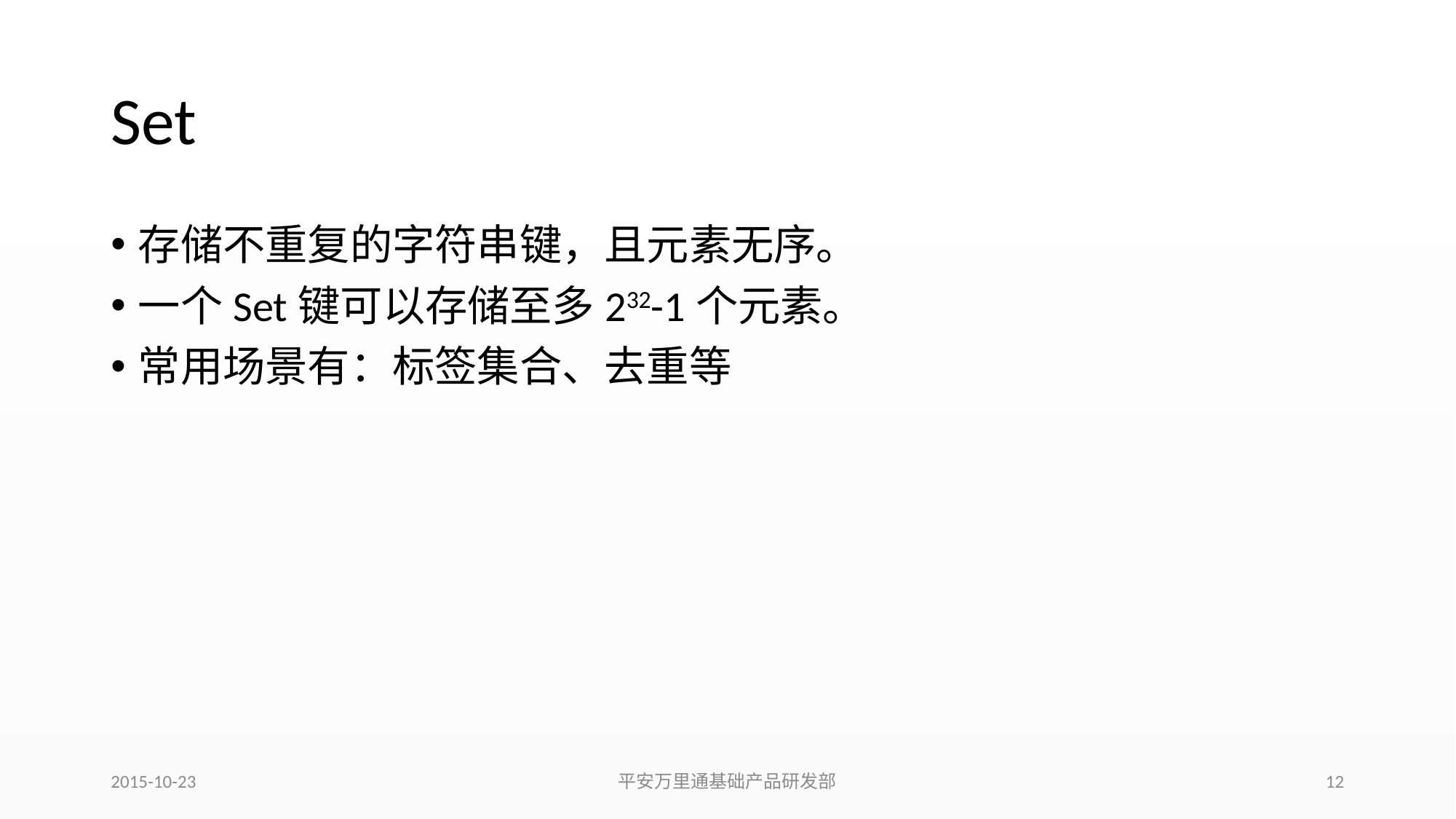

# Set
存储不重复的字符串键，且元素无序。
一个Set键可以存储至多232-1个元素。
常用场景有：标签集合、去重等
2015-10-23
平安万里通基础产品研发部
12